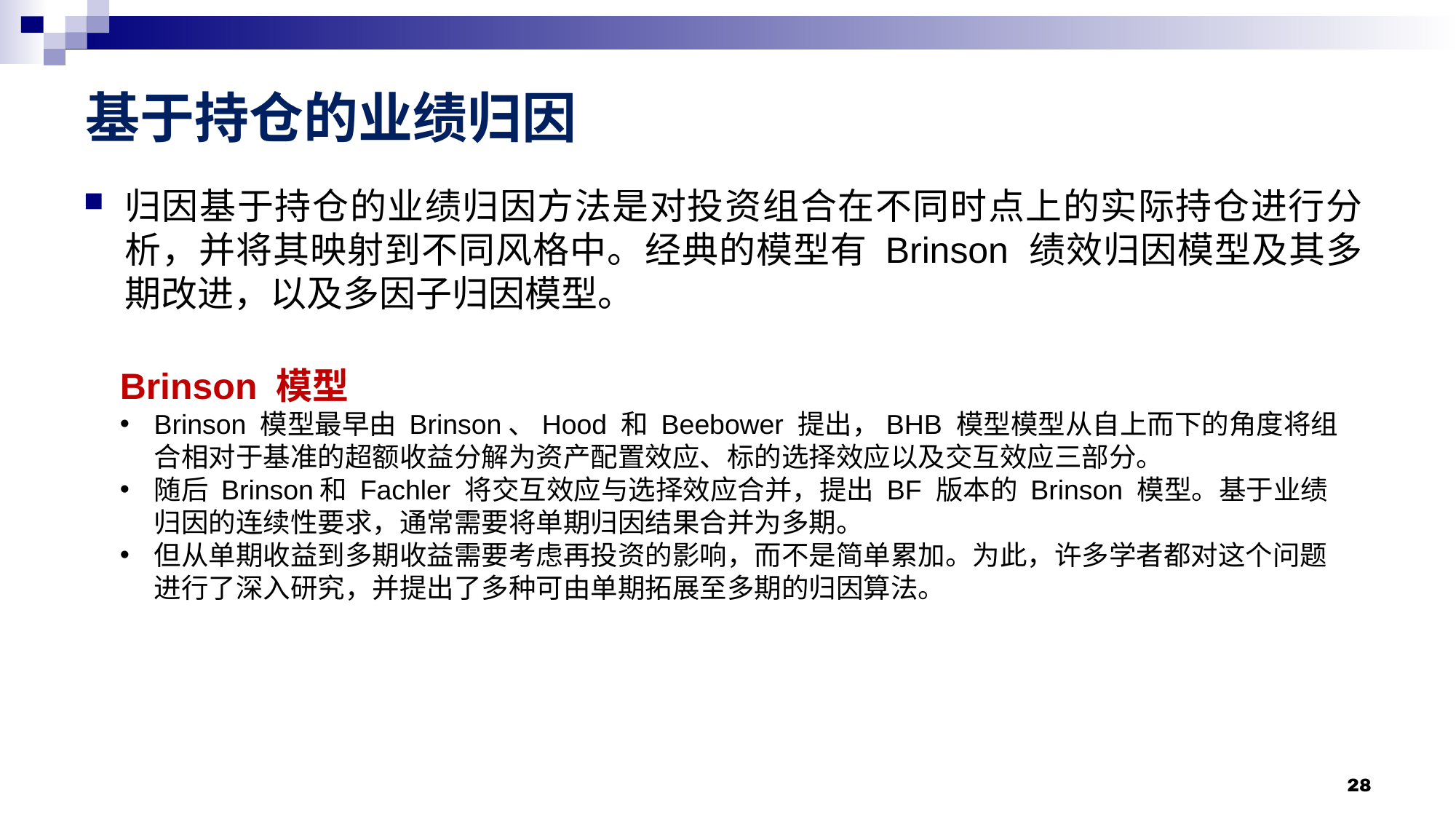

# 基于持仓的业绩归因
归因基于持仓的业绩归因方法是对投资组合在不同时点上的实际持仓进行分析，并将其映射到不同风格中。经典的模型有 Brinson 绩效归因模型及其多期改进，以及多因子归因模型。
Brinson 模型
Brinson 模型最早由 Brinson、Hood 和 Beebower 提出，BHB 模型模型从自上而下的角度将组合相对于基准的超额收益分解为资产配置效应、标的选择效应以及交互效应三部分。
随后 Brinson和 Fachler 将交互效应与选择效应合并，提出 BF 版本的 Brinson 模型。基于业绩归因的连续性要求，通常需要将单期归因结果合并为多期。
但从单期收益到多期收益需要考虑再投资的影响，而不是简单累加。为此，许多学者都对这个问题进行了深入研究，并提出了多种可由单期拓展至多期的归因算法。
28